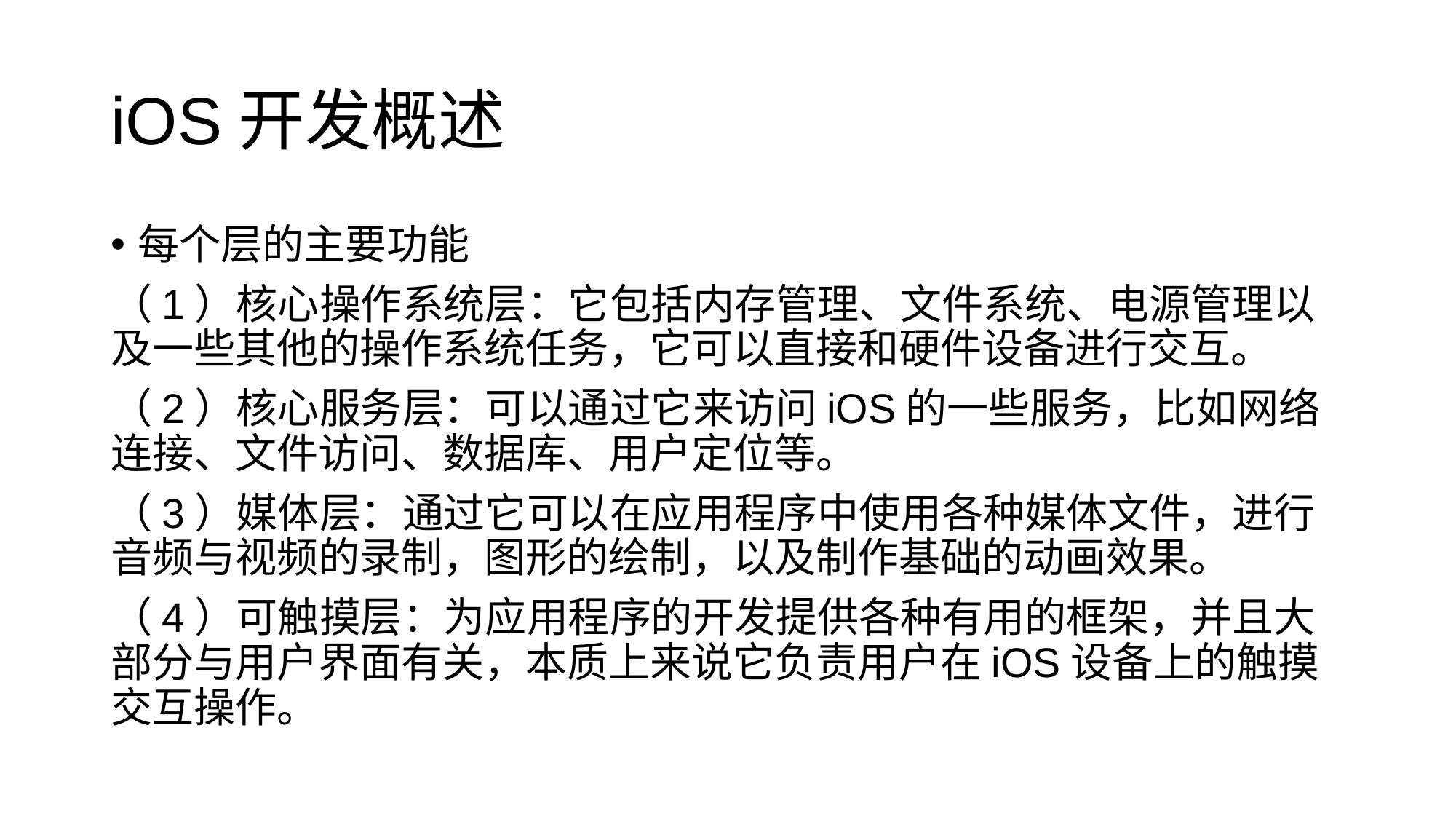

# iOS开发概述
每个层的主要功能
（1）核心操作系统层：它包括内存管理、文件系统、电源管理以及一些其他的操作系统任务，它可以直接和硬件设备进行交互。
（2）核心服务层：可以通过它来访问iOS的一些服务，比如网络连接、文件访问、数据库、用户定位等。
（3）媒体层：通过它可以在应用程序中使用各种媒体文件，进行音频与视频的录制，图形的绘制，以及制作基础的动画效果。
（4）可触摸层：为应用程序的开发提供各种有用的框架，并且大部分与用户界面有关，本质上来说它负责用户在iOS设备上的触摸交互操作。